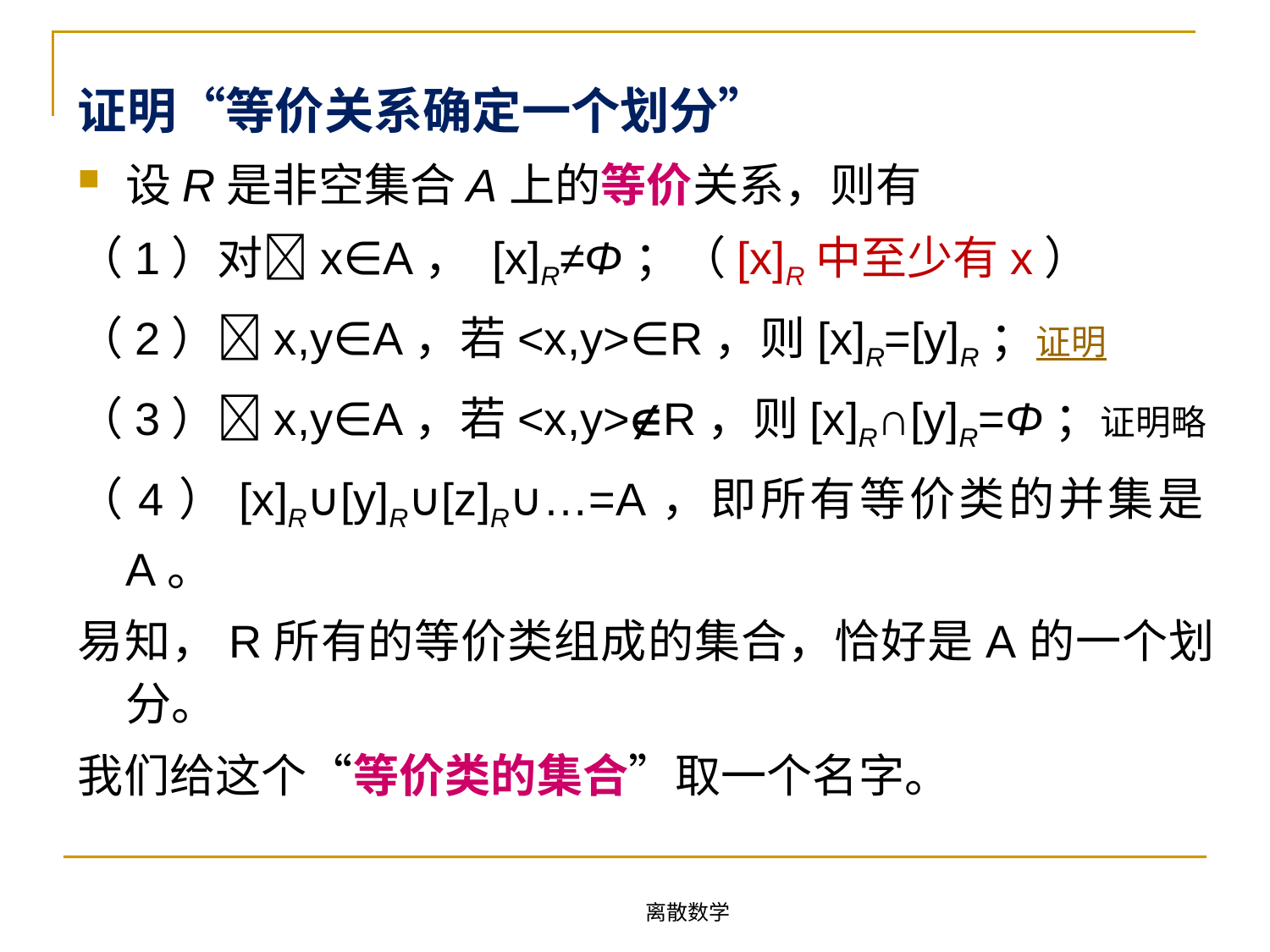

证明“等价关系确定一个划分”
设R是非空集合A上的等价关系，则有
（1）对∀x∈A， [x]R≠Φ；（[x]R中至少有x）
（2）∀x,y∈A，若<x,y>∈R，则[x]R=[y]R；证明
（3）∀x,y∈A，若<x,y>∉R，则[x]R∩[y]R=Φ；证明略
（4）[x]R∪[y]R∪[z]R∪…=A，即所有等价类的并集是A。
易知，R所有的等价类组成的集合，恰好是A的一个划分。
我们给这个“等价类的集合”取一个名字。

离散数学
10